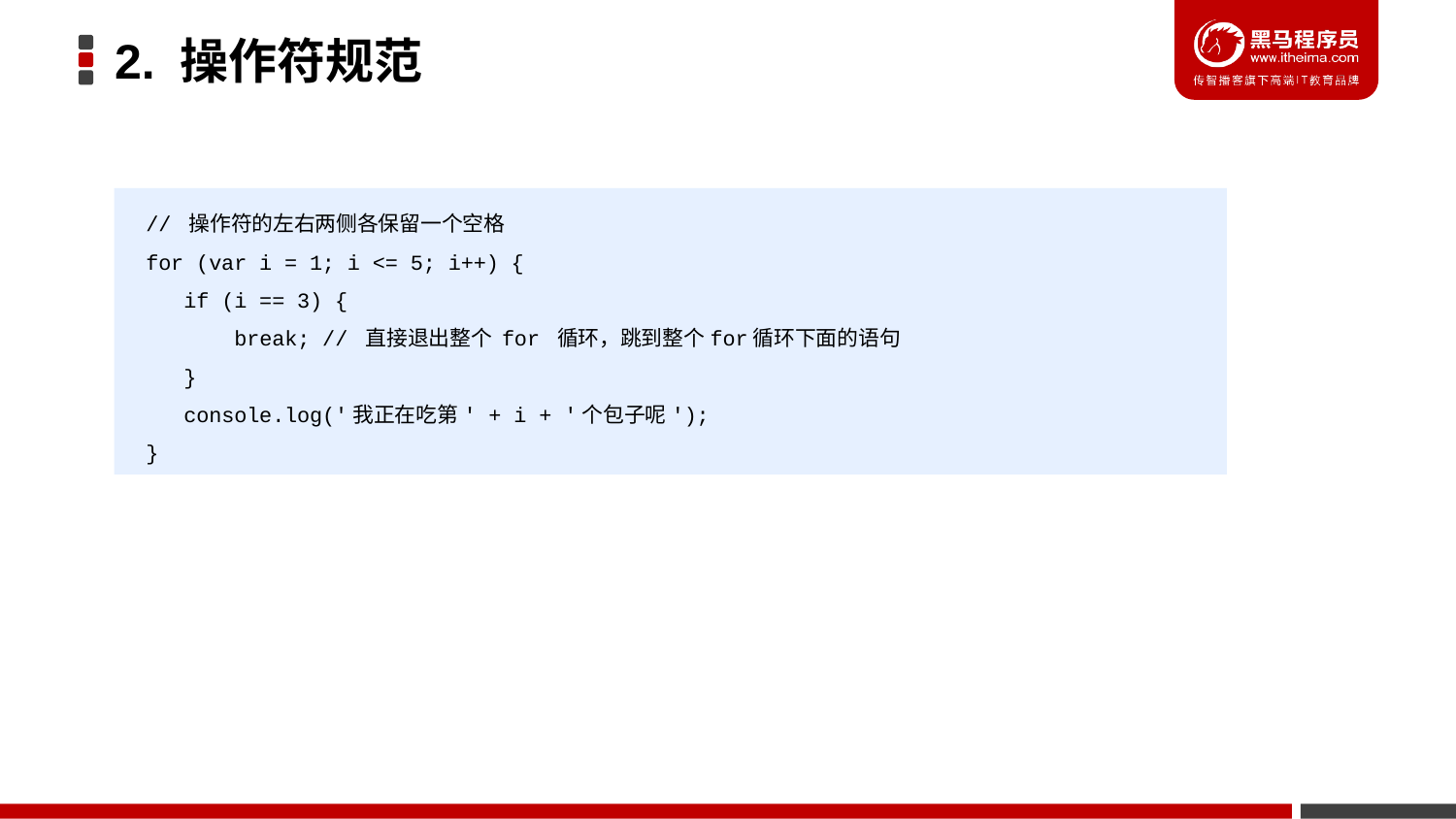

# 2. 操作符规范
// 操作符的左右两侧各保留一个空格
for (var i = 1; i <= 5; i++) {
   if (i == 3) {
       break; // 直接退出整个 for 循环，跳到整个for循环下面的语句
   }
   console.log('我正在吃第' + i + '个包子呢');
}